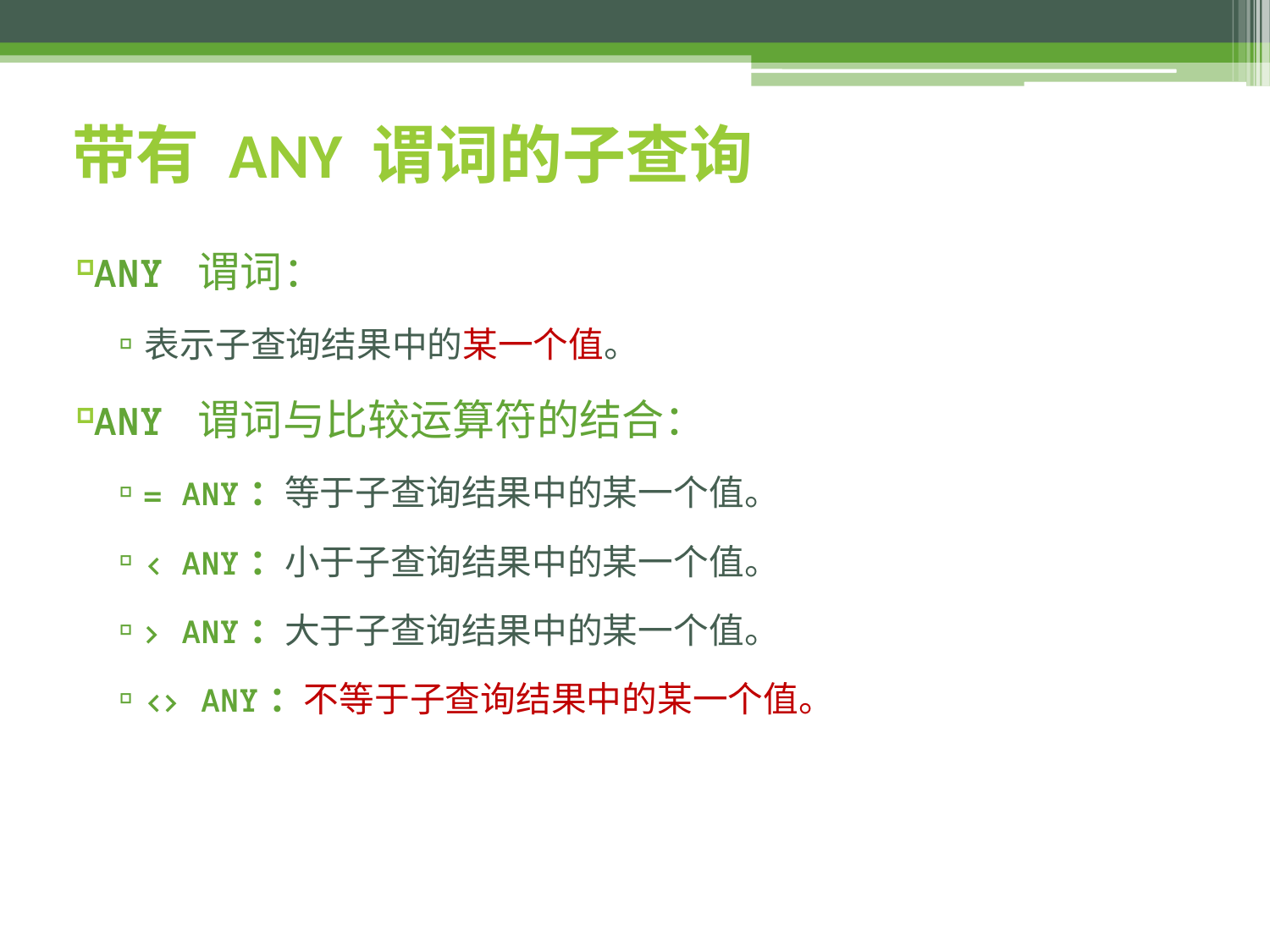

# 带有 ANY 谓词的子查询
ANY 谓词：
表示子查询结果中的某一个值。
ANY 谓词与比较运算符的结合：
= ANY：等于子查询结果中的某一个值。
< ANY：小于子查询结果中的某一个值。
> ANY：大于子查询结果中的某一个值。
<> ANY：不等于子查询结果中的某一个值。